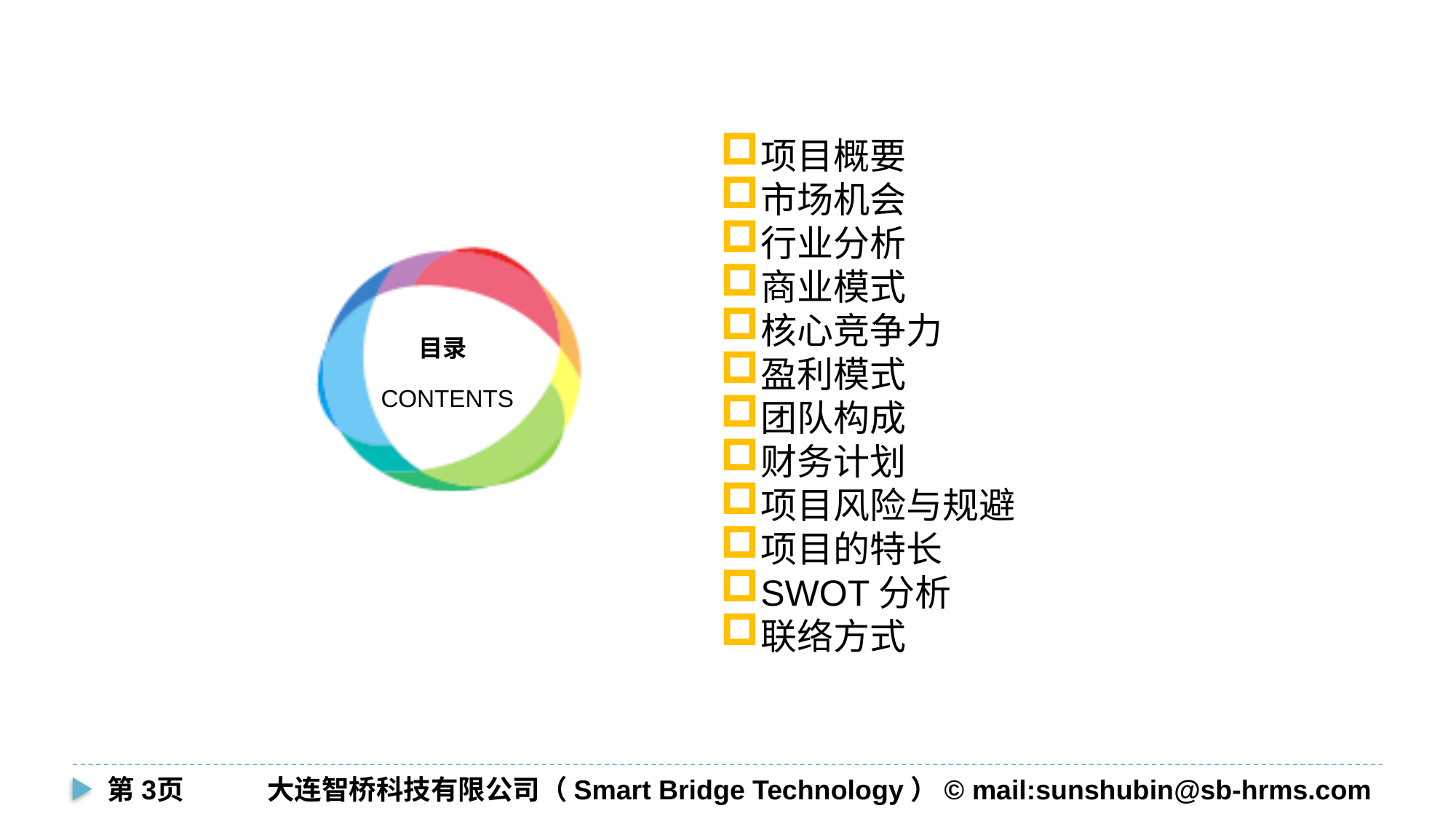

项目概要
市场机会
行业分析
商业模式
核心竞争力
盈利模式
团队构成
财务计划
项目风险与规避
项目的特长
SWOT分析
联络方式
第3页